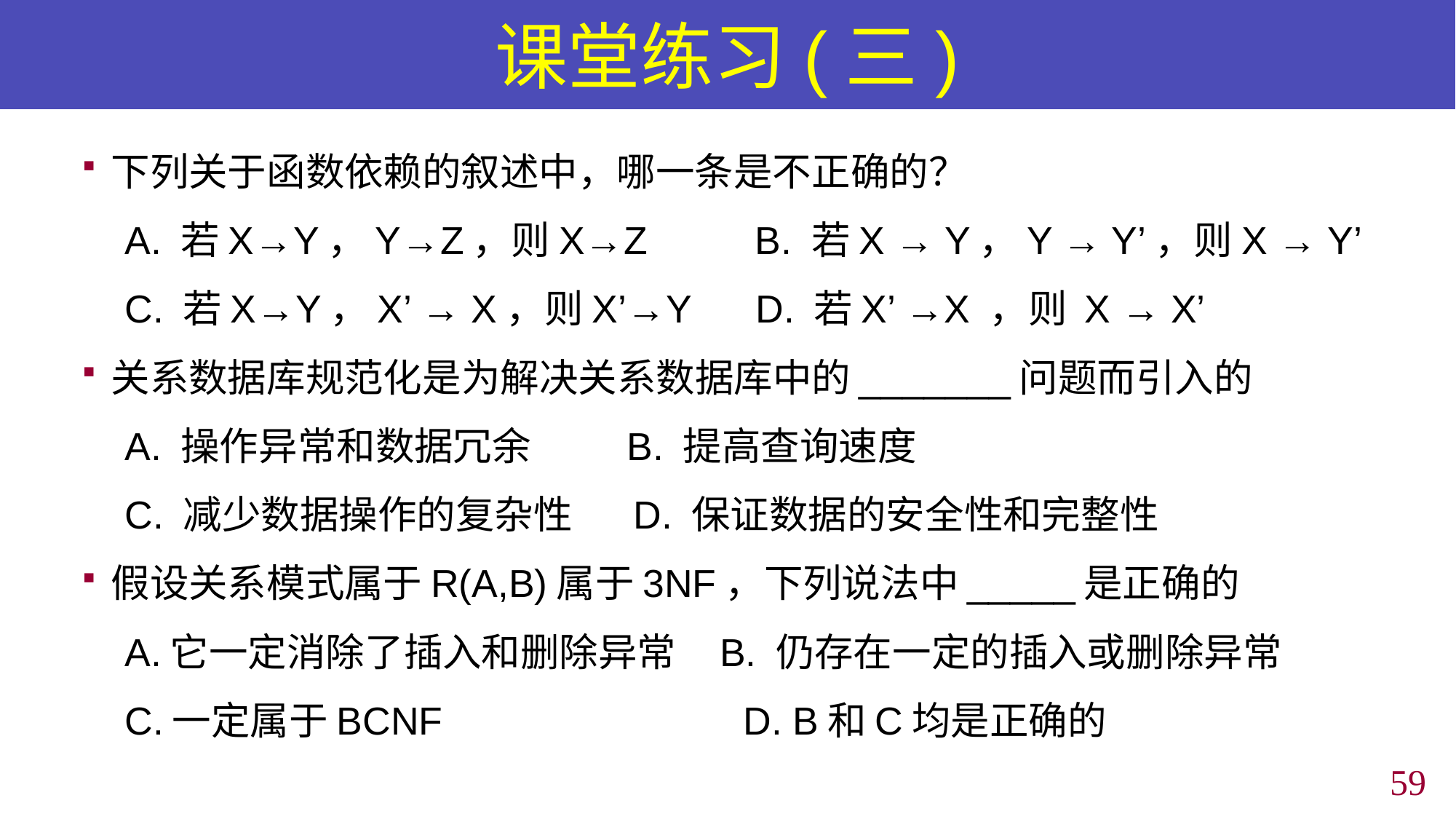

# 课堂练习(三)
下列关于函数依赖的叙述中，哪一条是不正确的？
    A. 若X→Y，Y→Z，则X→Z          B. 若X → Y，Y → Y’，则X → Y’
    C. 若X→Y，X’ → X，则X’→Y      D. 若X’ →X ，则 X → X’
关系数据库规范化是为解决关系数据库中的_______问题而引入的
    A. 操作异常和数据冗余          B. 提高查询速度
    C. 减少数据操作的复杂性      D. 保证数据的安全性和完整性
假设关系模式属于R(A,B)属于3NF，下列说法中_____是正确的
    A.它一定消除了插入和删除异常    B. 仍存在一定的插入或删除异常
    C.一定属于BCNF                            D. B和C均是正确的
59